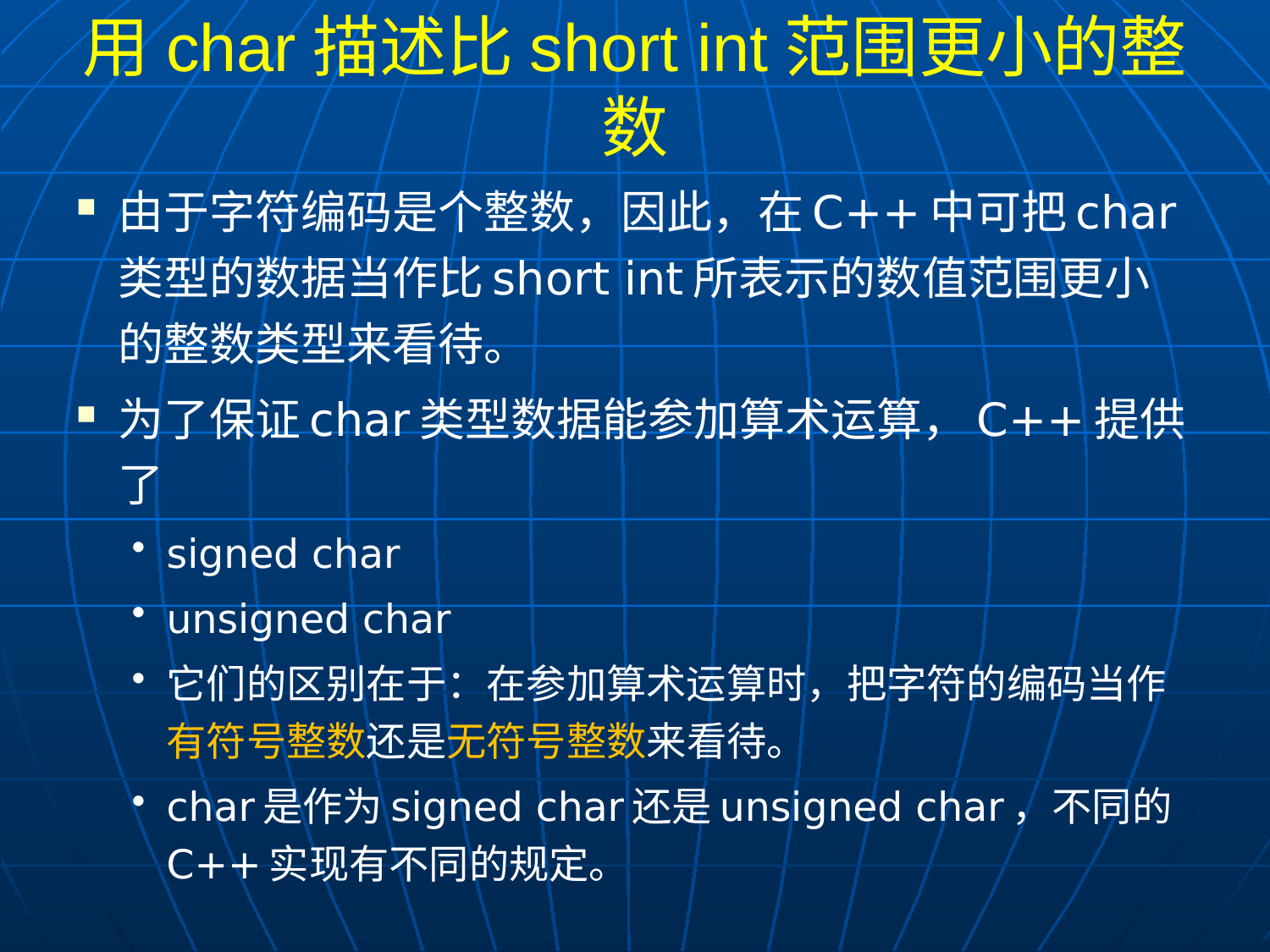

# 用char描述比short int范围更小的整数
由于字符编码是个整数，因此，在C++中可把char类型的数据当作比short int所表示的数值范围更小的整数类型来看待。
为了保证char类型数据能参加算术运算，C++提供了
signed char
unsigned char
它们的区别在于：在参加算术运算时，把字符的编码当作有符号整数还是无符号整数来看待。
char是作为signed char还是unsigned char，不同的C++实现有不同的规定。